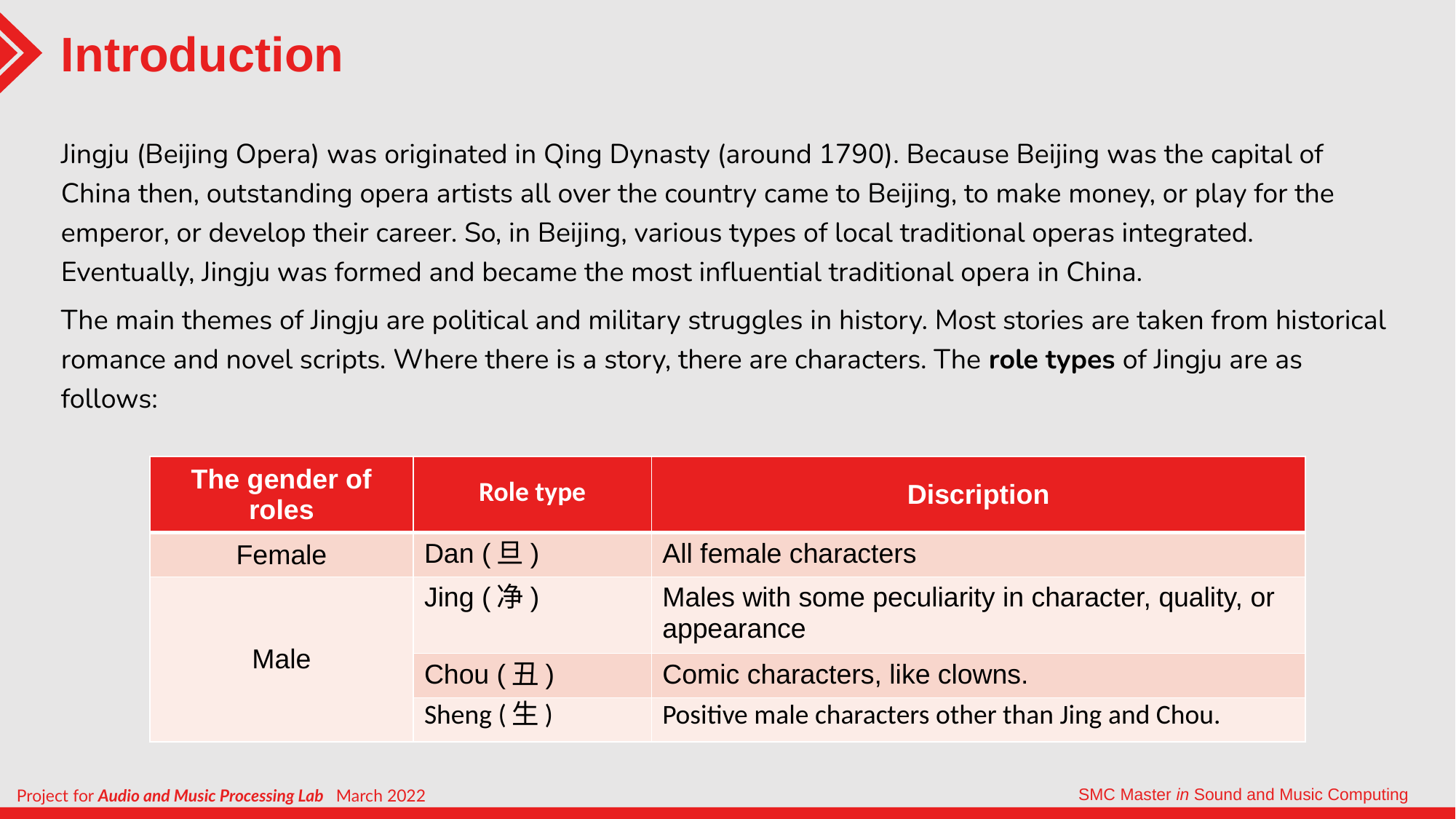

Introduction
Jingju (Beijing Opera) was originated in Qing Dynasty (around 1790). Because Beijing was the capital of China then, outstanding opera artists all over the country came to Beijing, to make money, or play for the emperor, or develop their career. So, in Beijing, various types of local traditional operas integrated. Eventually, Jingju was formed and became the most influential traditional opera in China.
The main themes of Jingju are political and military struggles in history. Most stories are taken from historical romance and novel scripts. Where there is a story, there are characters. The role types of Jingju are as follows:

| The gender of roles | Role type | Discription |
| --- | --- | --- |
| Female | Dan (旦) | All female characters |
| Male | Jing (净) | Males with some peculiarity in character, quality, or appearance |
|  | Chou (丑) | Comic characters, like clowns. |
|  | Sheng (生) | Positive male characters other than Jing and Chou. |
|  |  |  |